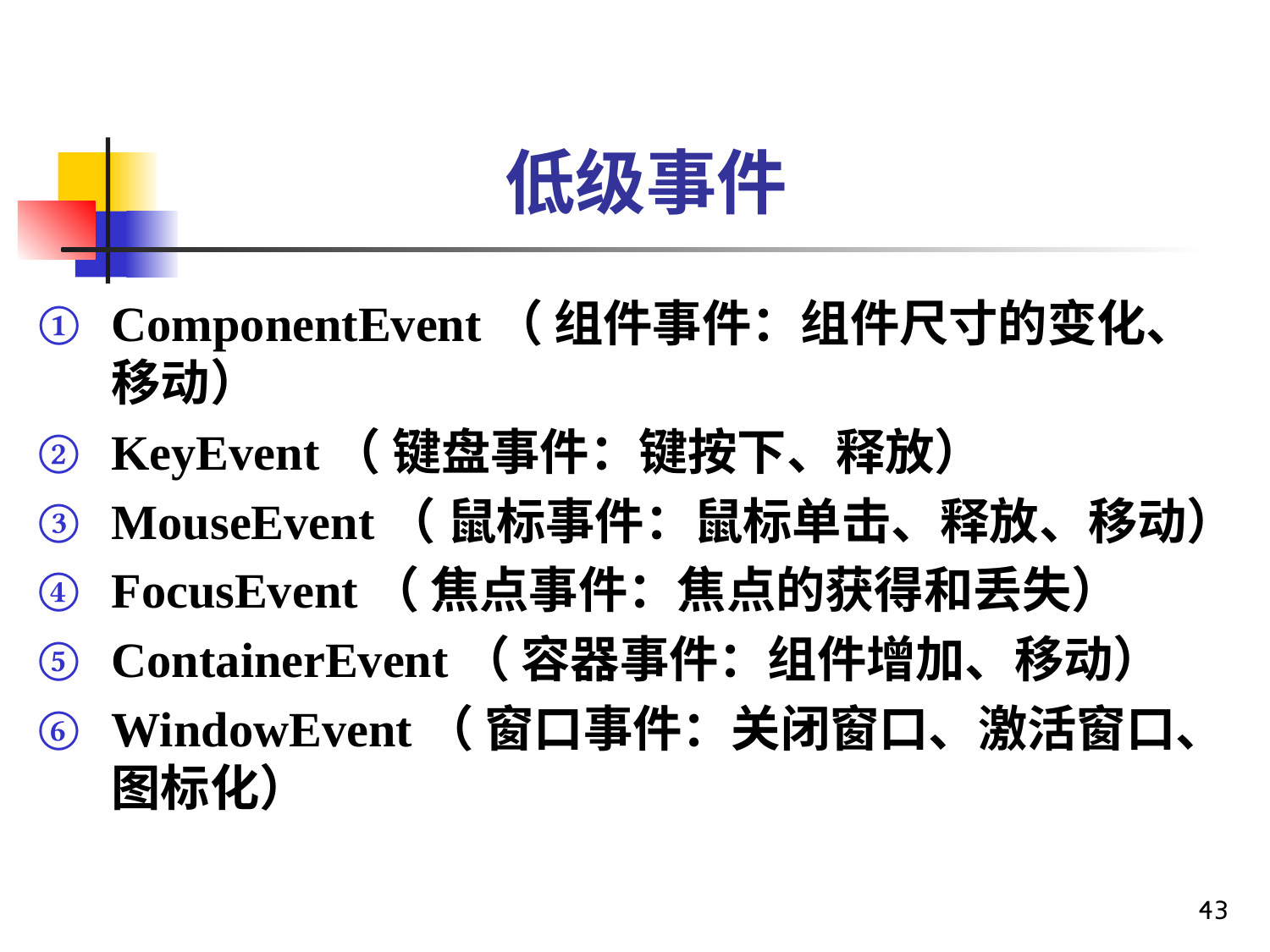

# 低级事件
ComponentEvent（ 组件事件：组件尺寸的变化、移动）
KeyEvent（ 键盘事件：键按下、释放）
MouseEvent（ 鼠标事件：鼠标单击、释放、移动）
FocusEvent（ 焦点事件：焦点的获得和丢失）
ContainerEvent（ 容器事件：组件增加、移动）
WindowEvent（ 窗口事件：关闭窗口、激活窗口、图标化）
43